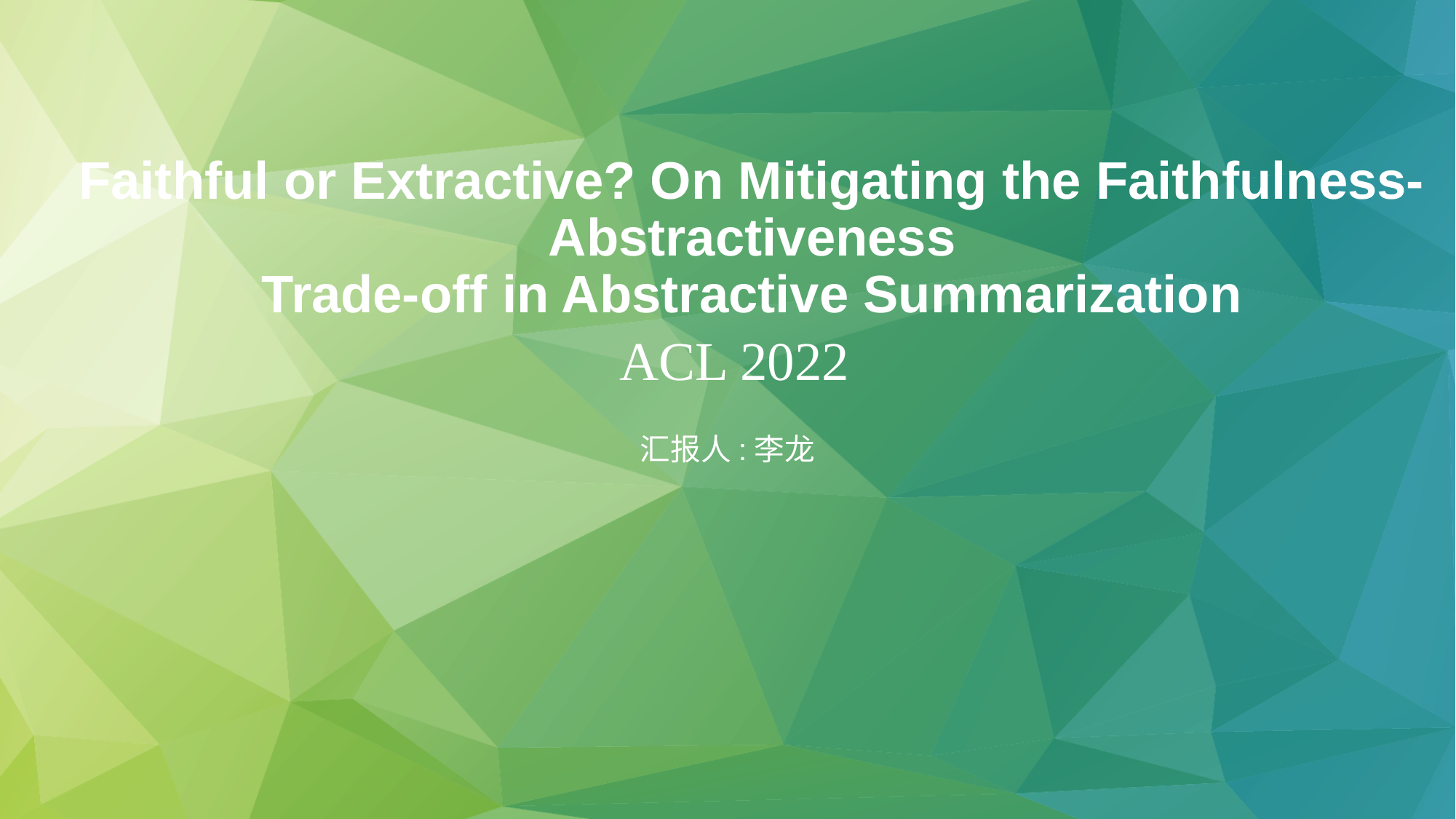

# Faithful or Extractive? On Mitigating the Faithfulness-Abstractiveness Trade-off in Abstractive Summarization
ACL 2022
汇报人:李龙